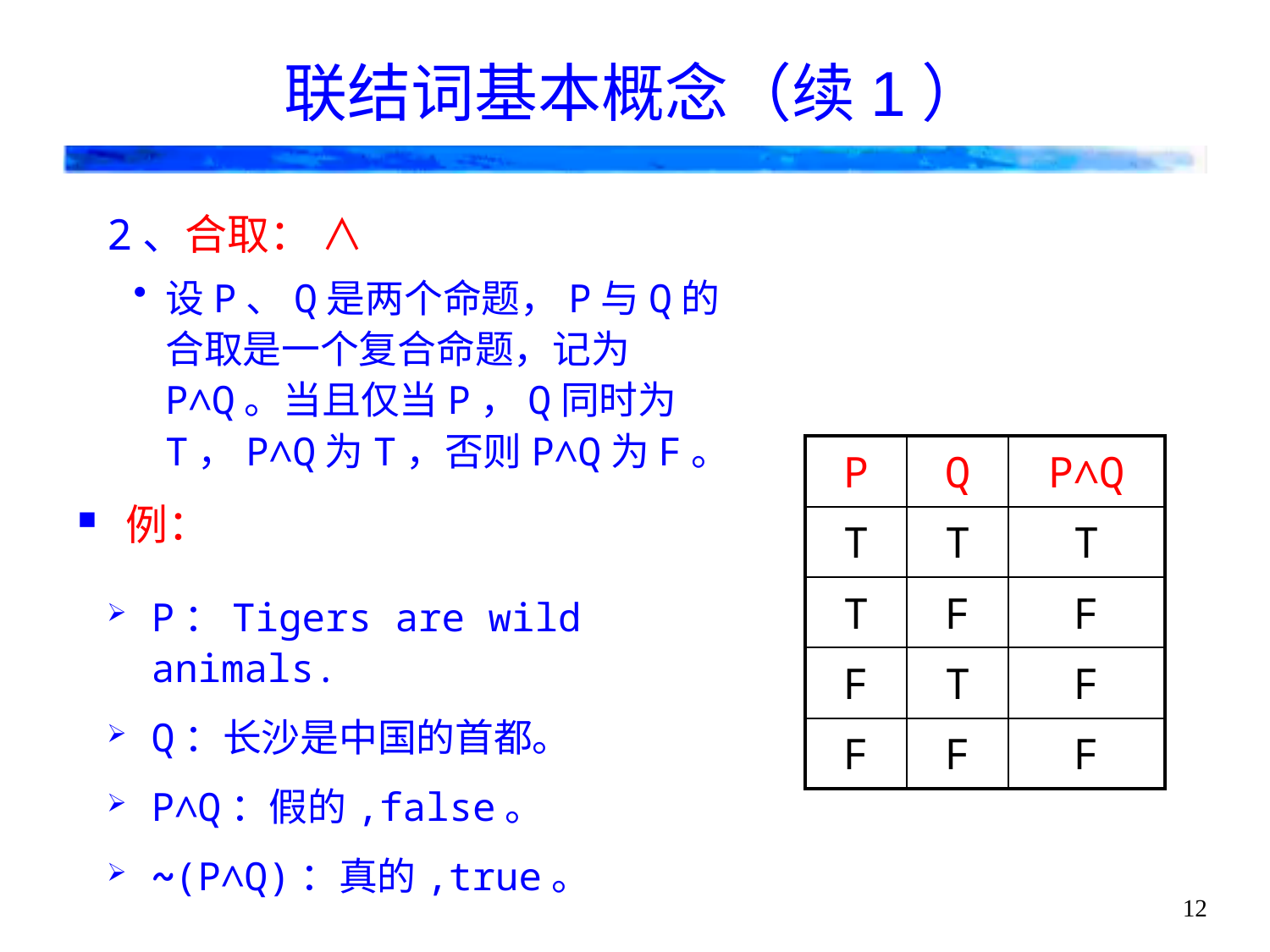

# 联结词基本概念（续1）
2、合取： ∧
设P、Q是两个命题，P与Q的合取是一个复合命题，记为P∧Q。当且仅当P，Q同时为T，P∧Q为T，否则P∧Q为F。
例：
P：Tigers are wild animals.
Q：长沙是中国的首都。
P∧Q：假的,false。
~(P∧Q)：真的,true。
| P | Q | P∧Q |
| --- | --- | --- |
| T | T | T |
| T | F | F |
| F | T | F |
| F | F | F |
12